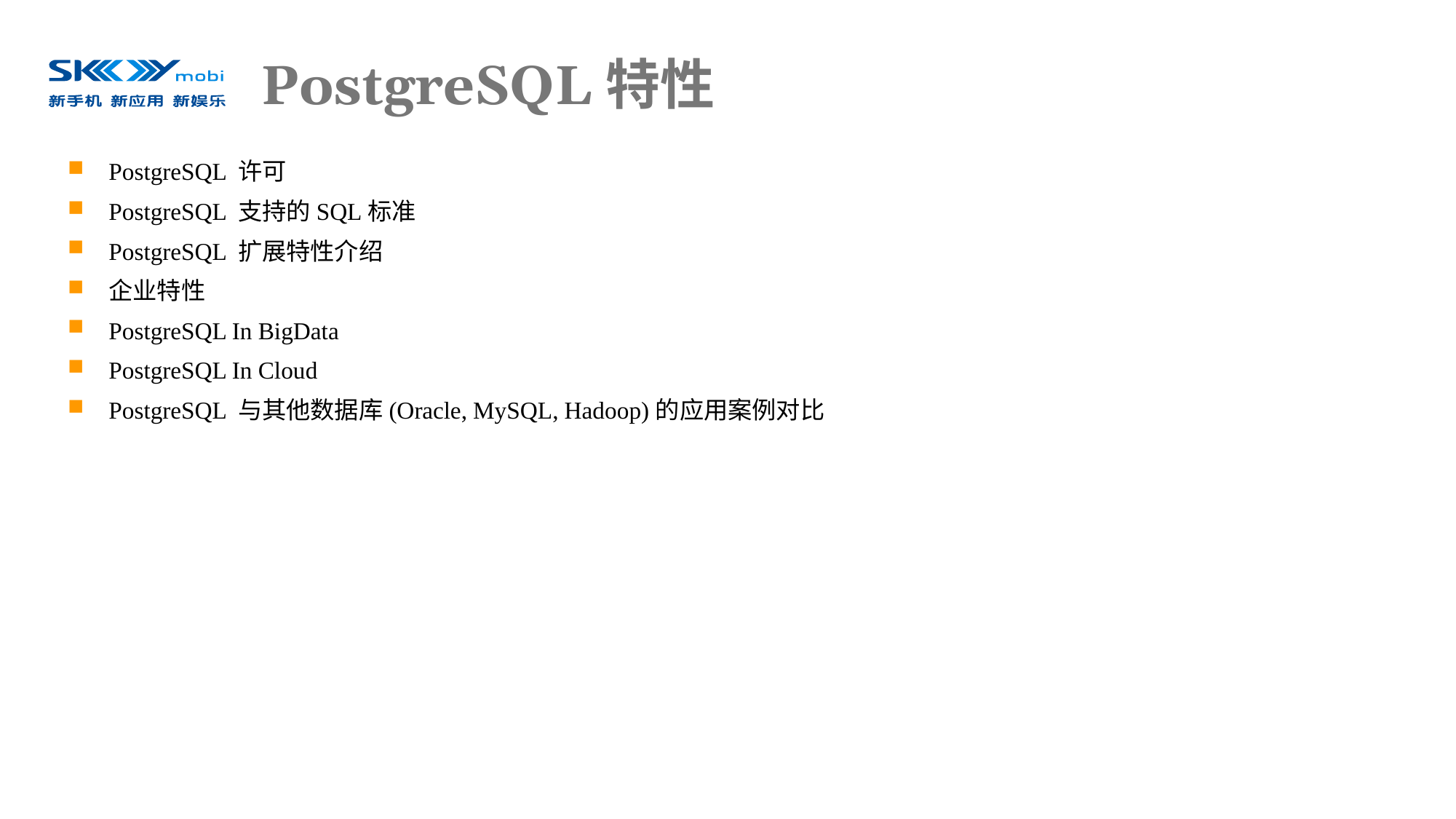

# PostgreSQL特性
PostgreSQL 许可
PostgreSQL 支持的SQL标准
PostgreSQL 扩展特性介绍
企业特性
PostgreSQL In BigData
PostgreSQL In Cloud
PostgreSQL 与其他数据库(Oracle, MySQL, Hadoop)的应用案例对比